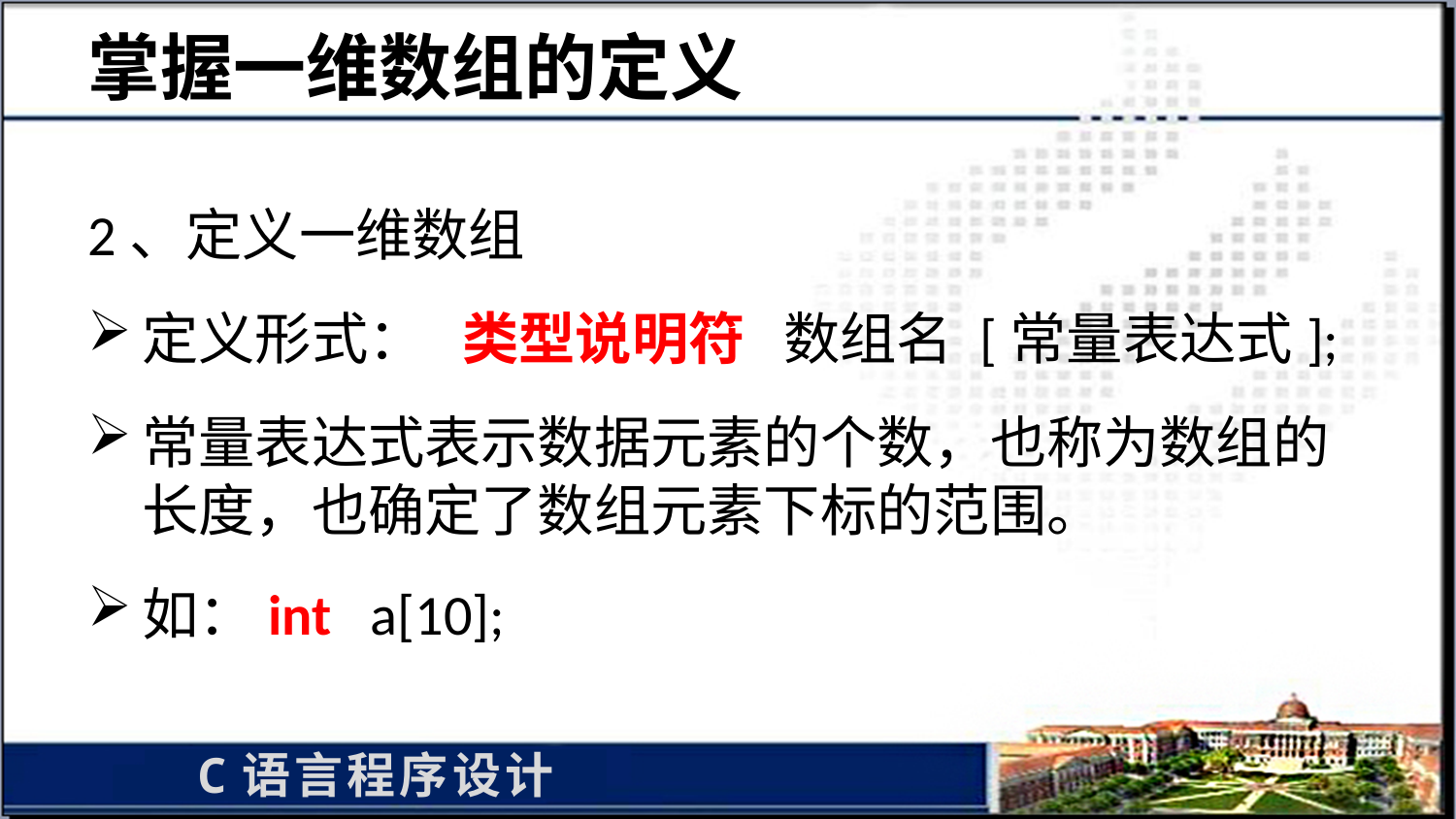

# 掌握一维数组的定义
2、定义一维数组
定义形式：   类型说明符   数组名 [常量表达式];
常量表达式表示数据元素的个数，也称为数组的长度，也确定了数组元素下标的范围。
如：int   a[10];